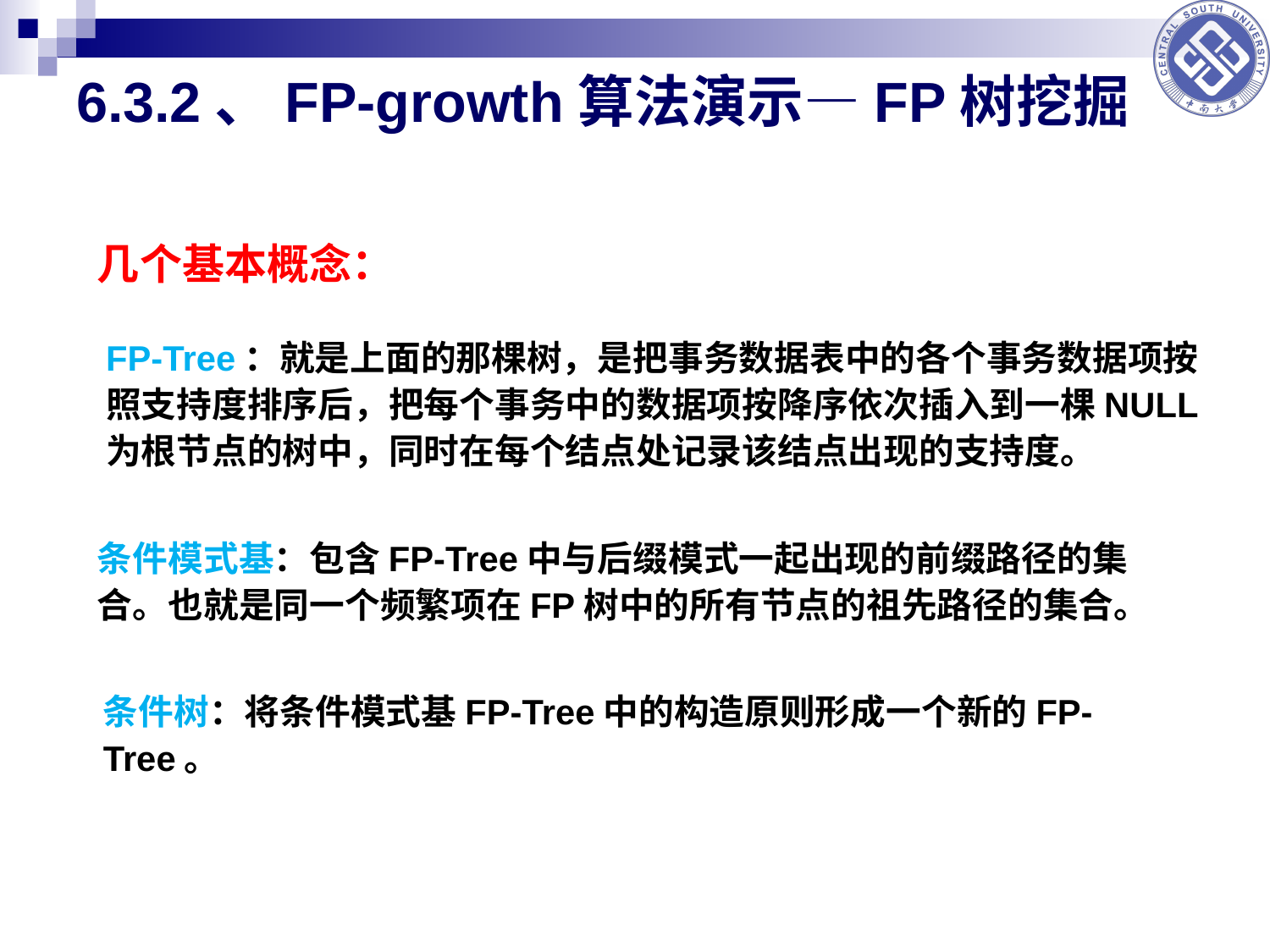

6.3.2、FP-growth算法演示—FP树挖掘
几个基本概念：
FP-Tree：就是上面的那棵树，是把事务数据表中的各个事务数据项按照支持度排序后，把每个事务中的数据项按降序依次插入到一棵NULL为根节点的树中，同时在每个结点处记录该结点出现的支持度。
条件模式基：包含FP-Tree中与后缀模式一起出现的前缀路径的集合。也就是同一个频繁项在FP树中的所有节点的祖先路径的集合。
条件树：将条件模式基FP-Tree中的构造原则形成一个新的FP-Tree。